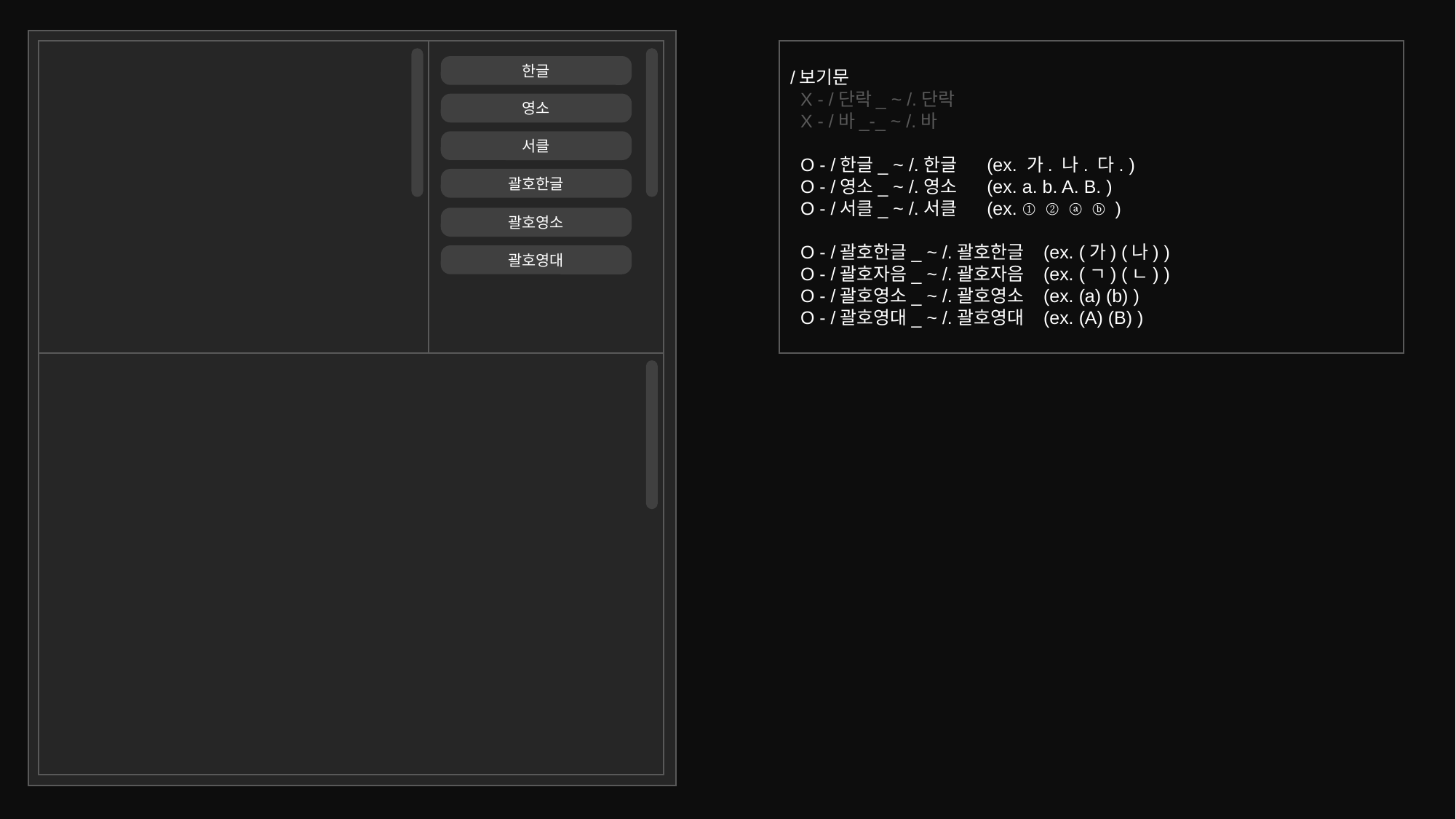

한글
영소

/보기문
  X - /단락_ ~ /.단락
  X - /바_-_ ~ /.바

  O - /한글_ ~ /.한글     (ex. 가. 나. 다. )
  O - /영소_ ~ /.영소     (ex. a. b. A. B. )
  O - /서클_ ~ /.서클     (ex. ① ② ⓐ ⓑ )

  O - /괄호한글_ ~ /.괄호한글   (ex. (가) (나) )
  O - /괄호자음_ ~ /.괄호자음   (ex. (ㄱ) (ㄴ) )
  O - /괄호영소_ ~ /.괄호영소   (ex. (a) (b) )
  O - /괄호영대_ ~ /.괄호영대   (ex. (A) (B) )

서클
괄호한글
괄호영소
괄호영대